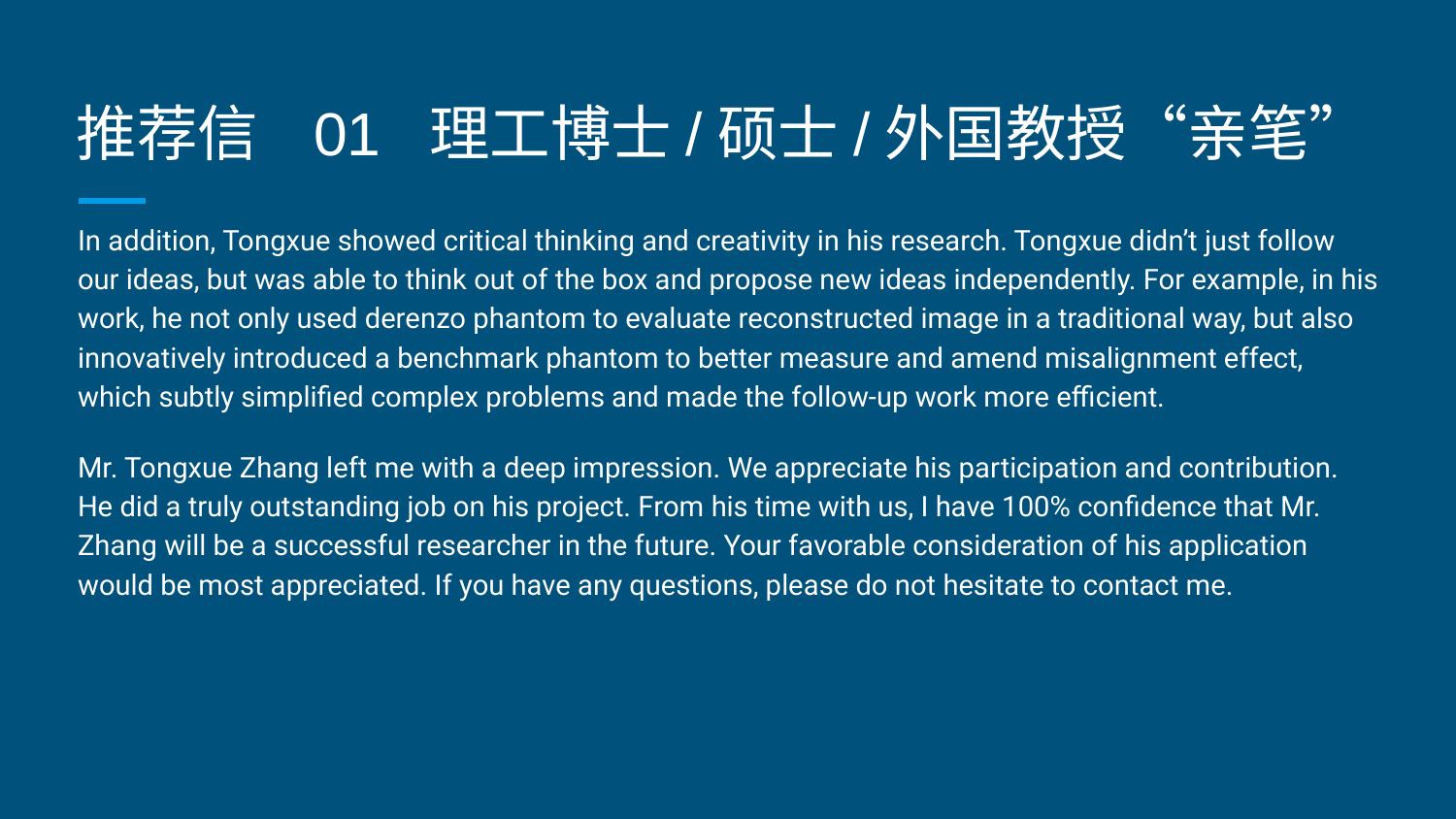

# 推荐信   01  理工博士/硕士/外国教授“亲笔”
In addition, Tongxue showed critical thinking and creativity in his research. Tongxue didn’t just follow our ideas, but was able to think out of the box and propose new ideas independently. For example, in his work, he not only used derenzo phantom to evaluate reconstructed image in a traditional way, but also innovatively introduced a benchmark phantom to better measure and amend misalignment effect, which subtly simplified complex problems and made the follow-up work more efficient.
Mr. Tongxue Zhang left me with a deep impression. We appreciate his participation and contribution. He did a truly outstanding job on his project. From his time with us, I have 100% confidence that Mr. Zhang will be a successful researcher in the future. Your favorable consideration of his application would be most appreciated. If you have any questions, please do not hesitate to contact me.